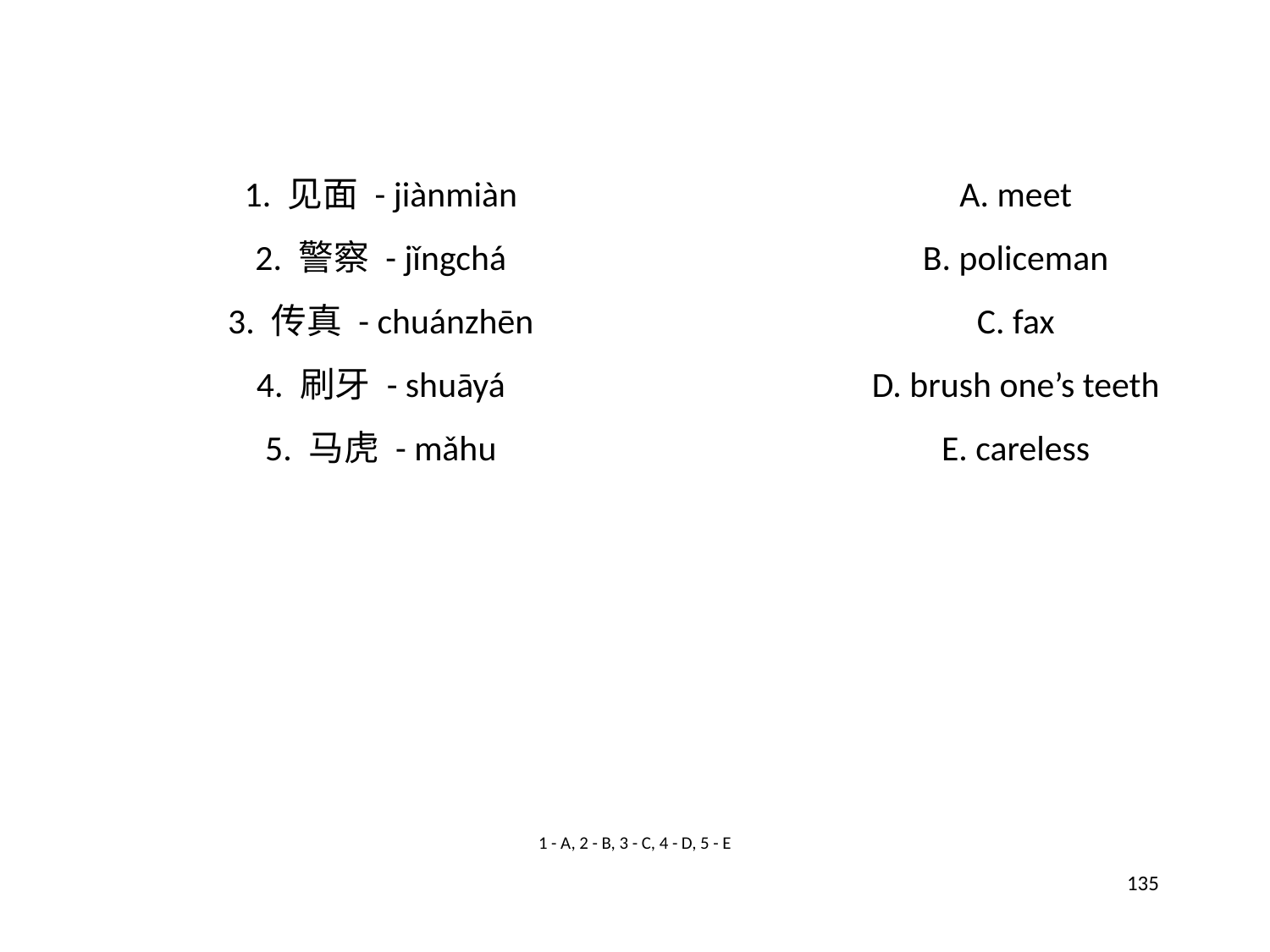

1. 见面 - jiànmiàn

A. meet

2. 警察 - jǐngchá

B. policeman

3. 传真 - chuánzhēn

C. fax

4. 刷牙 - shuāyá

D. brush one’s teeth

5. 马虎 - mǎhu

E. careless
1 - A, 2 - B, 3 - C, 4 - D, 5 - E

135